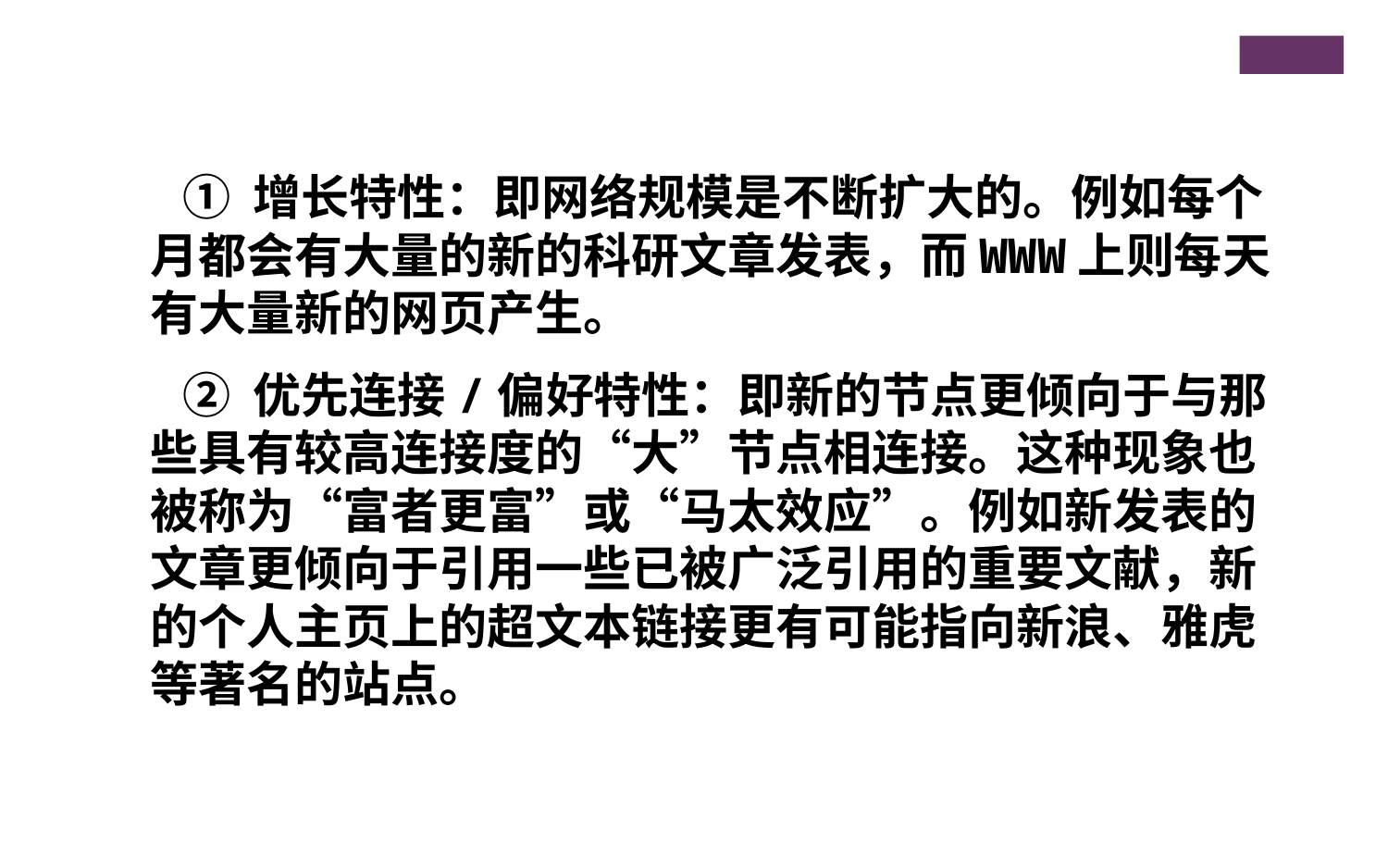

① 增长特性：即网络规模是不断扩大的。例如每个月都会有大量的新的科研文章发表，而WWW上则每天有大量新的网页产生。
   ② 优先连接/偏好特性：即新的节点更倾向于与那些具有较高连接度的“大”节点相连接。这种现象也被称为“富者更富”或“马太效应”。例如新发表的文章更倾向于引用一些已被广泛引用的重要文献，新的个人主页上的超文本链接更有可能指向新浪、雅虎等著名的站点。